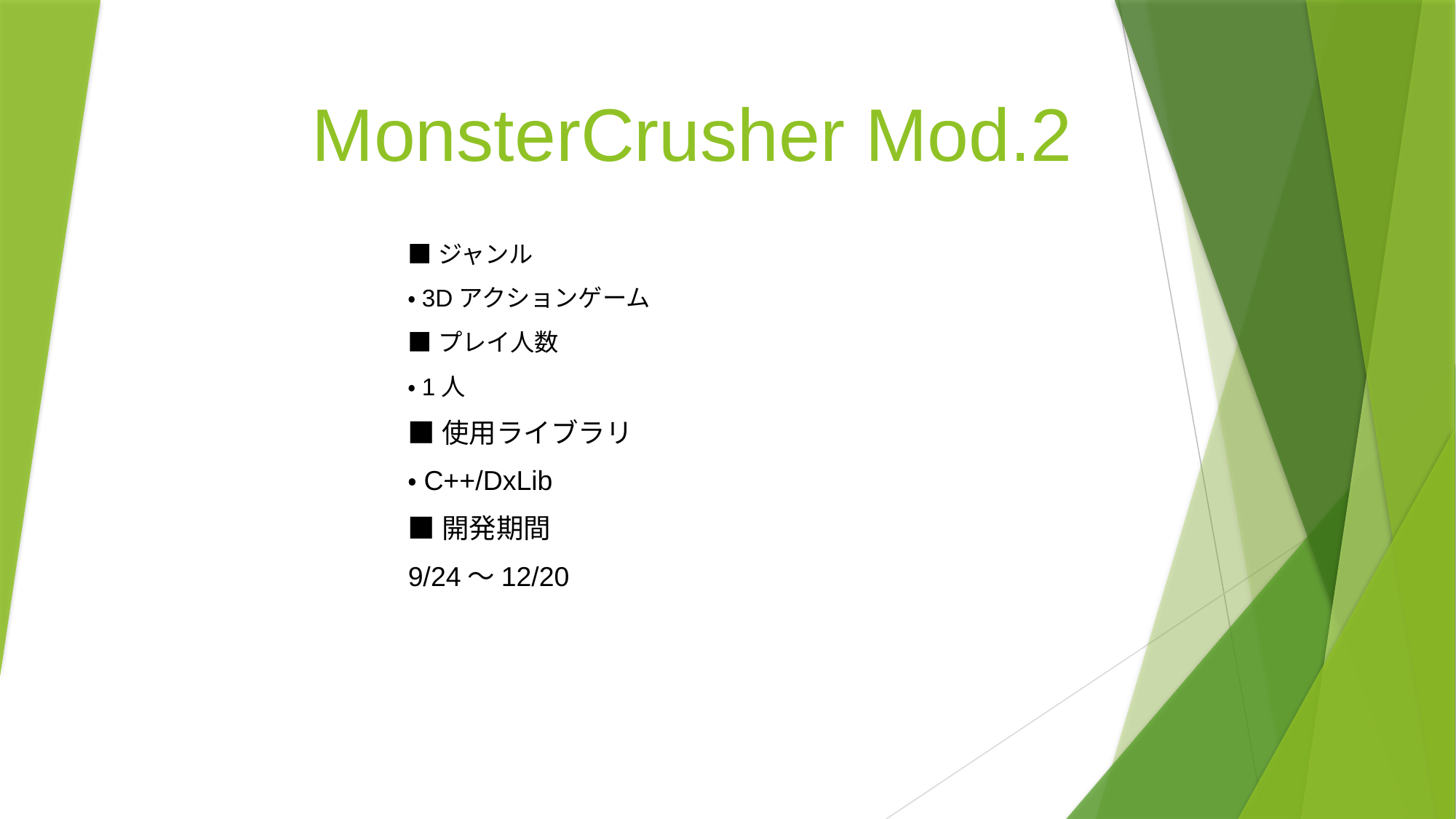

# MonsterCrusher Mod.2
■ジャンル
・3Dアクションゲーム
■プレイ人数
・1人
■使用ライブラリ
・C++/DxLib
■開発期間
9/24～12/20